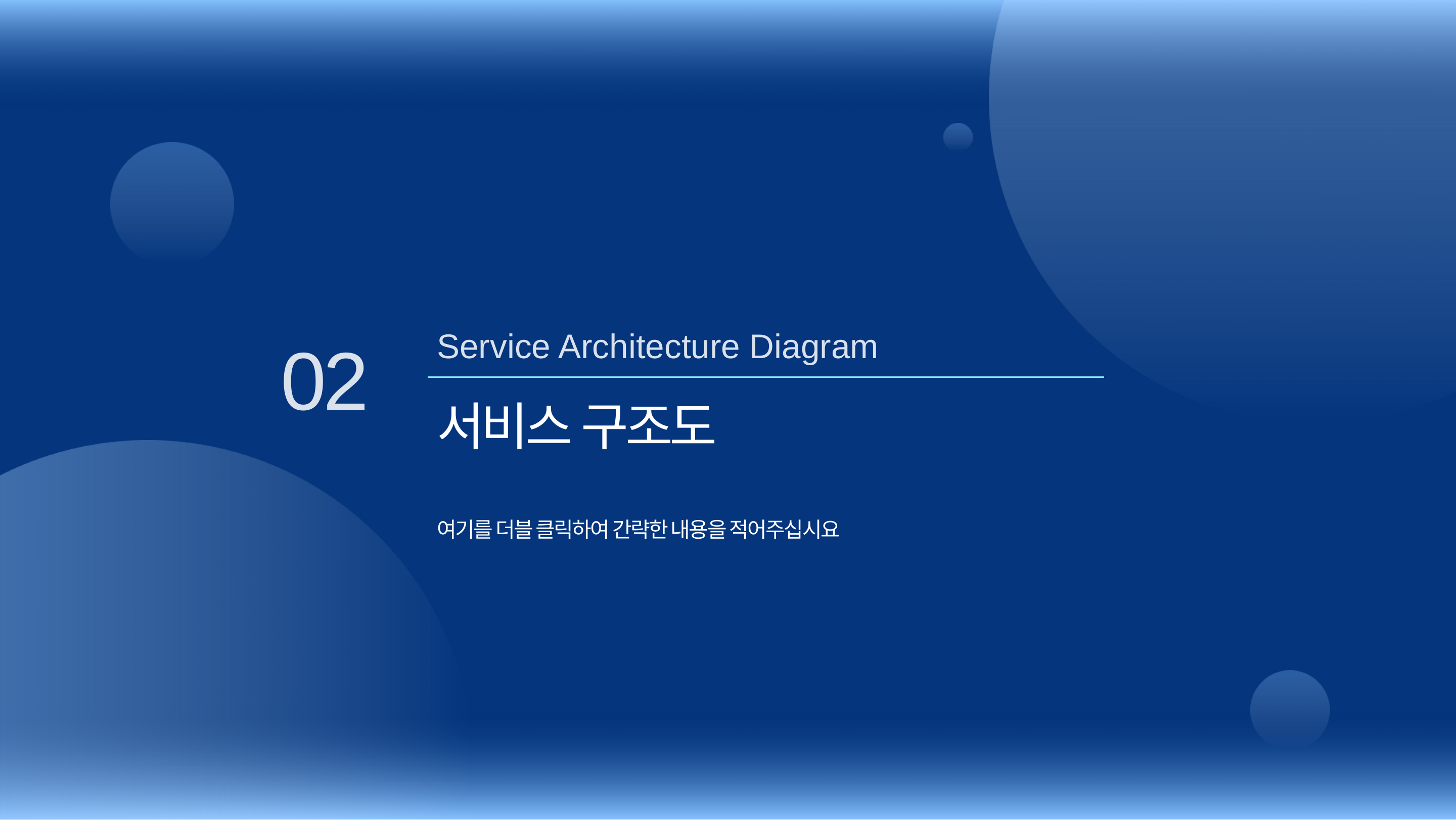

Service Architecture Diagram
02
서비스 구조도
여기를 더블 클릭하여 간략한 내용을 적어주십시요